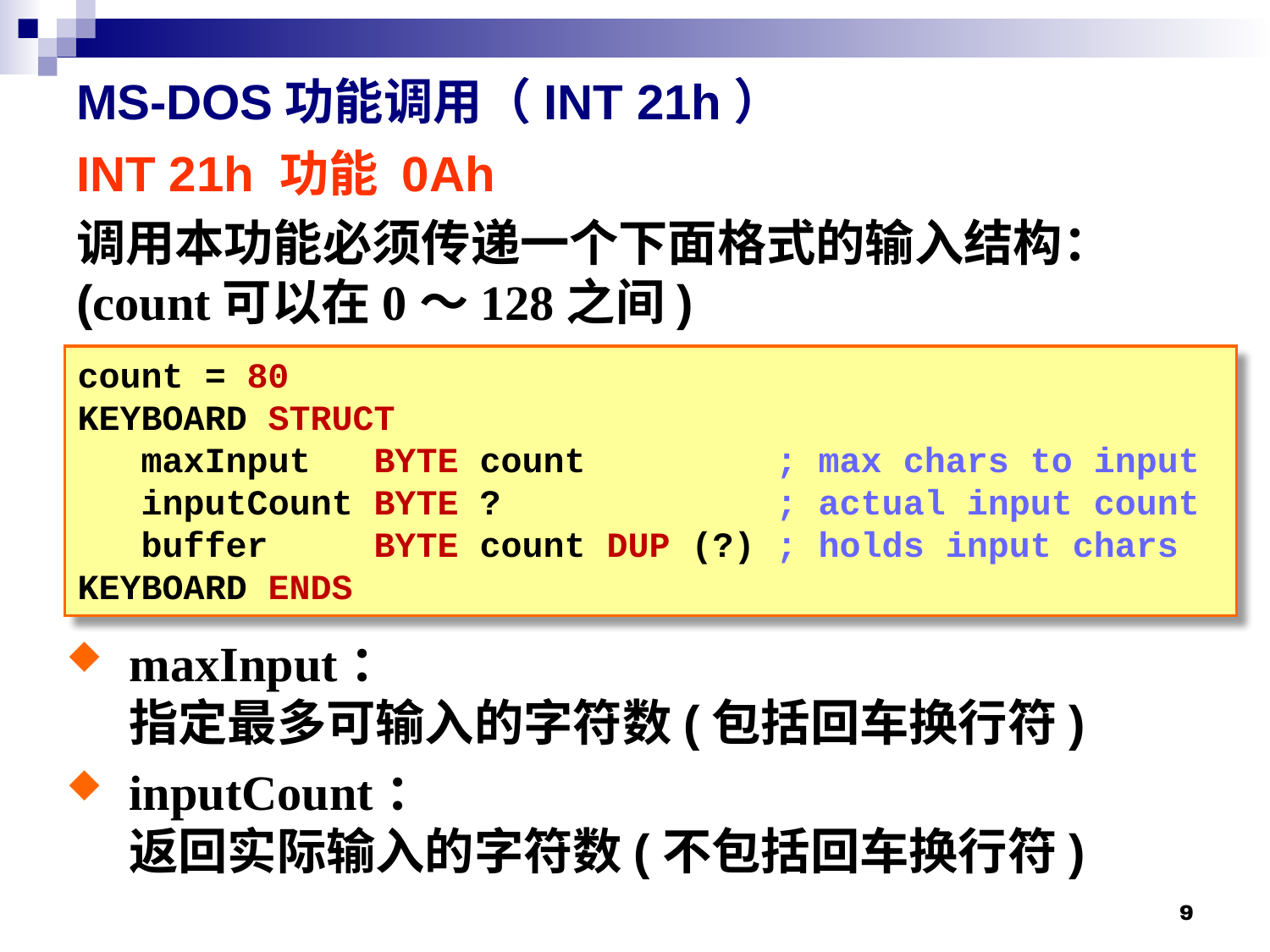

# MS-DOS功能调用（INT 21h）
INT 21h 功能 0Ah
调用本功能必须传递一个下面格式的输入结构：
(count可以在0～128之间)
count = 80
KEYBOARD STRUCT
   maxInput   BYTE count         ; max chars to input
   inputCount BYTE ?             ; actual input count
   buffer     BYTE count DUP (?) ; holds input chars
KEYBOARD ENDS
maxInput：
指定最多可输入的字符数(包括回车换行符)
inputCount：
返回实际输入的字符数(不包括回车换行符)
9